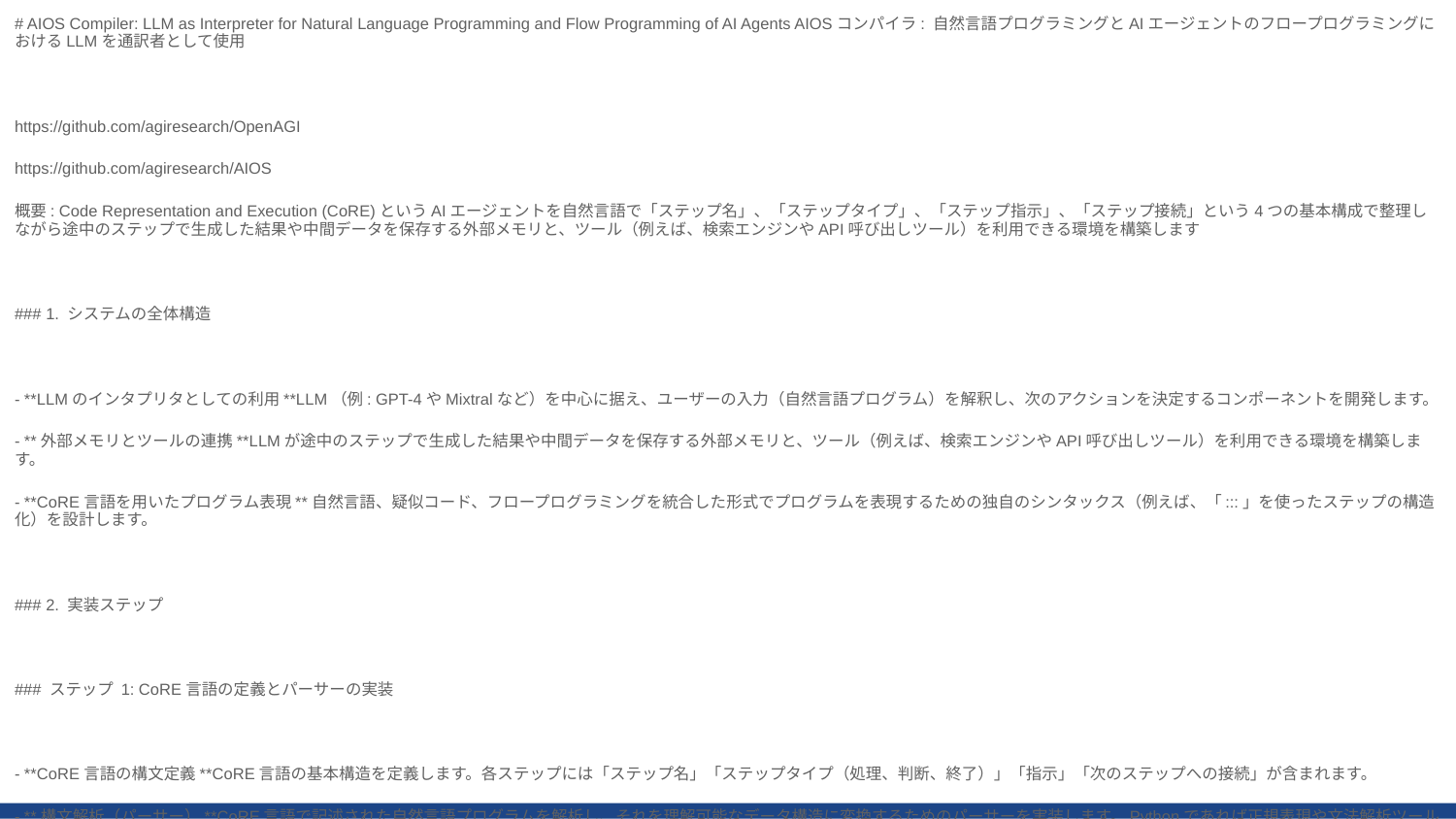

# AIOS Compiler: LLM as Interpreter for Natural Language Programming and Flow Programming of AI Agents AIOSコンパイラ: 自然言語プログラミングとAIエージェントのフロープログラミングにおけるLLMを通訳者として使用

https://github.com/agiresearch/OpenAGI
https://github.com/agiresearch/AIOS
概要: Code Representation and Execution (CoRE)というAIエージェントを自然言語で「ステップ名」、「ステップタイプ」、「ステップ指示」、「ステップ接続」という4つの基本構成で整理しながら途中のステップで生成した結果や中間データを保存する外部メモリと、ツール（例えば、検索エンジンやAPI呼び出しツール）を利用できる環境を構築します

### 1. システムの全体構造

- **LLMのインタプリタとしての利用**LLM（例: GPT-4やMixtralなど）を中心に据え、ユーザーの入力（自然言語プログラム）を解釈し、次のアクションを決定するコンポーネントを開発します。
- **外部メモリとツールの連携**LLMが途中のステップで生成した結果や中間データを保存する外部メモリと、ツール（例えば、検索エンジンやAPI呼び出しツール）を利用できる環境を構築します。
- **CoRE言語を用いたプログラム表現**自然言語、疑似コード、フロープログラミングを統合した形式でプログラムを表現するための独自のシンタックス（例えば、「:::」を使ったステップの構造化）を設計します。

### 2. 実装ステップ

### ステップ 1: CoRE言語の定義とパーサーの実装

- **CoRE言語の構文定義**CoRE言語の基本構造を定義します。各ステップには「ステップ名」「ステップタイプ（処理、判断、終了）」「指示」「次のステップへの接続」が含まれます。
- **構文解析（パーサー）**CoRE言語で記述された自然言語プログラムを解析し、それを理解可能なデータ構造に変換するためのパーサーを実装します。Pythonであれば正規表現や文法解析ツール（例: `lark-parser` や `PLY`）を利用して実装可能です。

### ステップ 2: LLMのインタプリタとしての活用

- **LLMモデルの選定とインテグレーション**GPT-4などの大規模言語モデルを使うためのインタフェースを構築します。OpenAIのAPIや、オープンソースモデルであればHugging Faceのライブラリを使って統合します。
- **プロンプト設計**CoRE言語で記述された各ステップをプロンプトに変換し、LLMに与えて応答を取得します。このとき、以下の要素をプロンプトに含めることで、コンテクストを維持します：
    - **タスクの概要**: 全体的な目標やタスクの内容。
    - **現在の進捗**: これまでに実行されたステップとその結果。
    - **現在の指示**: 実行すべき具体的な操作。
    - **関連する観察結果**: 外部ツールなどから得られた情報。

### ステップ 3: 外部メモリの実装

- **メモリ管理システム**LLMの制限であるトークン数を克服するため、外部メモリシステムを実装します。メモリには、ステップごとの中間結果や観察結果を保存します。このメモリには簡易データベース（例: SQLite）やキー・バリュー型のデータストア（例: Redis）を使用できます。
- **情報の取り出しと利用**各ステップで必要な情報をメモリから取り出し、次のプロンプトに含める処理を実装します。

### ステップ 4: 外部ツールの統合

- **外部ツール呼び出しの実装**LLMだけでは難しいタスク（例: 特定のドメイン知識の検索や計算）を行うために、外部ツールを利用する部分を実装します。例えば、Pythonの`subprocess`モジュールやHTTPリクエストを使ってツールを呼び出し、その結果をメモリに保存します。
- **ツールの種類の拡張**LLMが「特定のツールを使うべき」と判断した場合にそのツールを自動で選択し、必要なパラメータをプロンプトから抽出してツールに渡す部分を設計します。

### ステップ 5: ブランチングと分岐の処理

- **条件分岐の実装**プログラム内での条件分岐（「Decision」ステップ）に応じて、次に実行すべきステップをLLMが決定します。条件を満たすかどうかを自然言語で確認し、適切なブランチへと進行させます。
- **分岐の確認と調整**LLMの応答に基づいて次のステップを決定し、その結果が正しいかどうかの確認を行う処理を追加することで、間違ったブランチに進行することを防止します。

**次に読むべき論文**:

- "OpenAGI: When LLM Meets Domain Experts" (Yingqiang Ge et al., 2023) - LLMとドメイン専門家の協力により、AIシステムの能力を最大化するためのアプローチを議論している​。

    (2405.06907v2)

- "Self-consistency improves chain of thought reasoning in language models" (Xuezhi Wang et al., 2022) - LLMにおけるチェイン・オブ・ソート推論の一貫性向上について説明している​。

    (2405.06907v2)